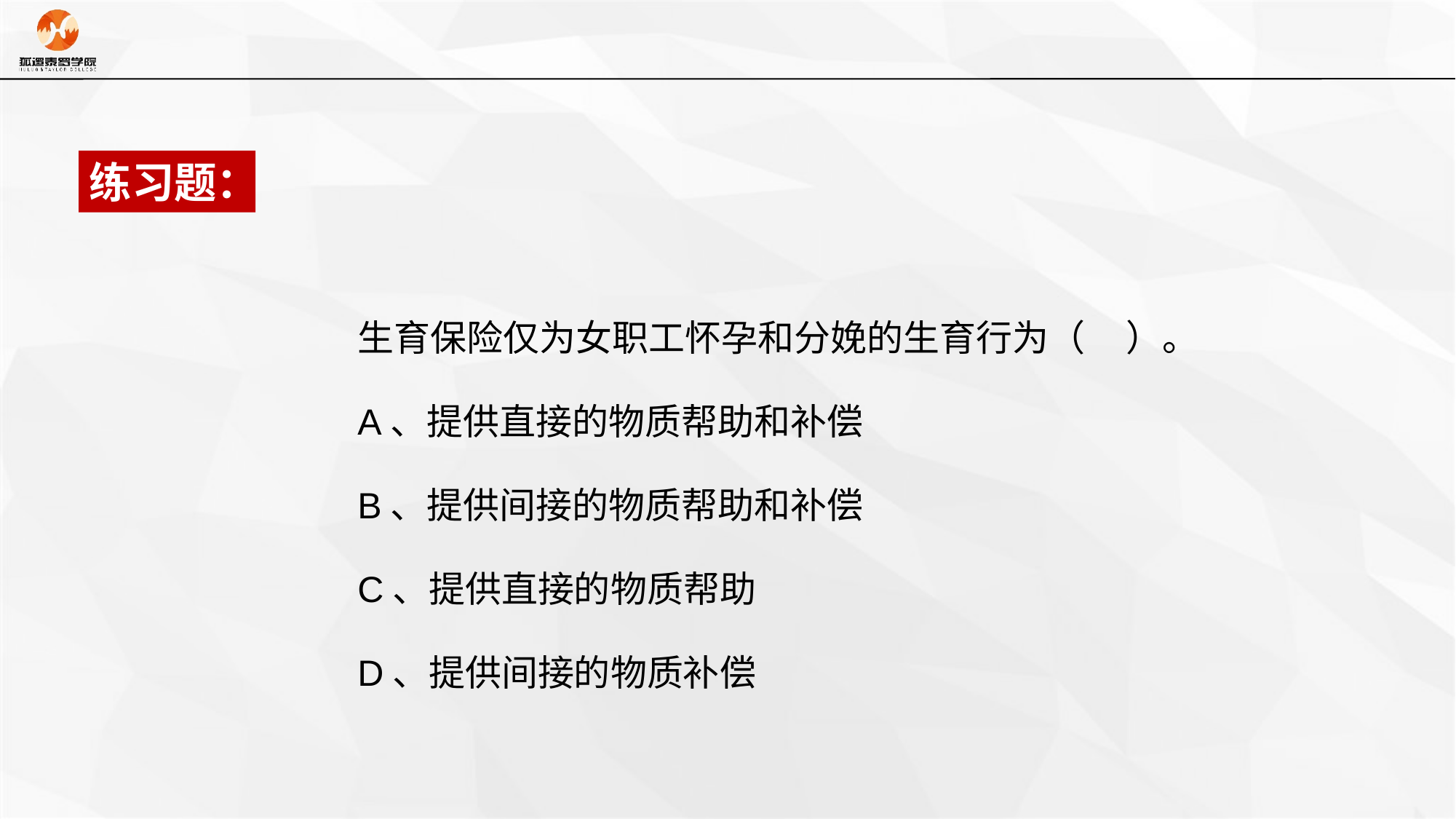

练习题：
生育保险仅为女职工怀孕和分娩的生育行为（     ）。
A、提供直接的物质帮助和补偿
B、提供间接的物质帮助和补偿
C、提供直接的物质帮助
D、提供间接的物质补偿